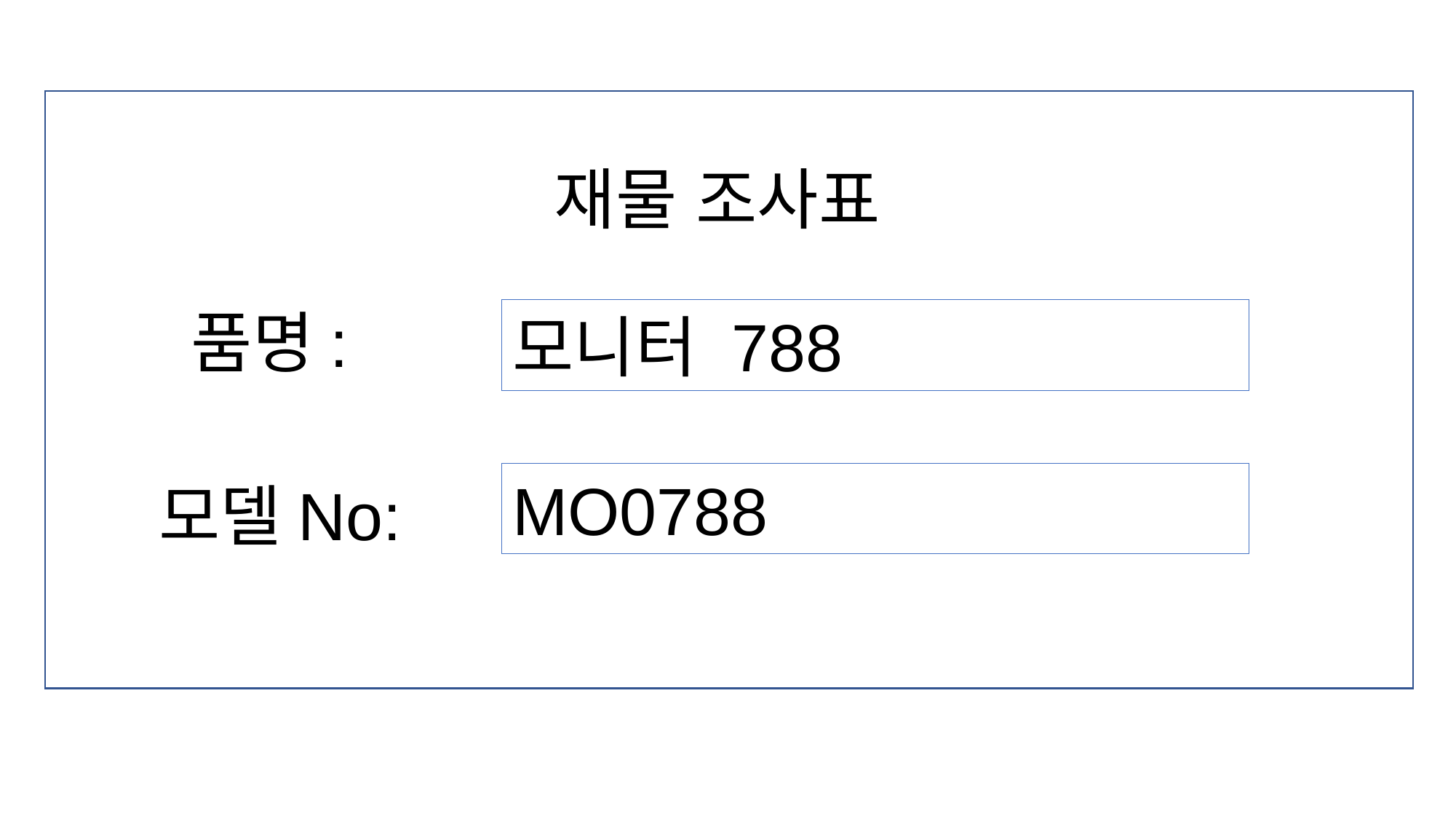

재물 조사표
품명:
모니터 788
MO0788
모델No: